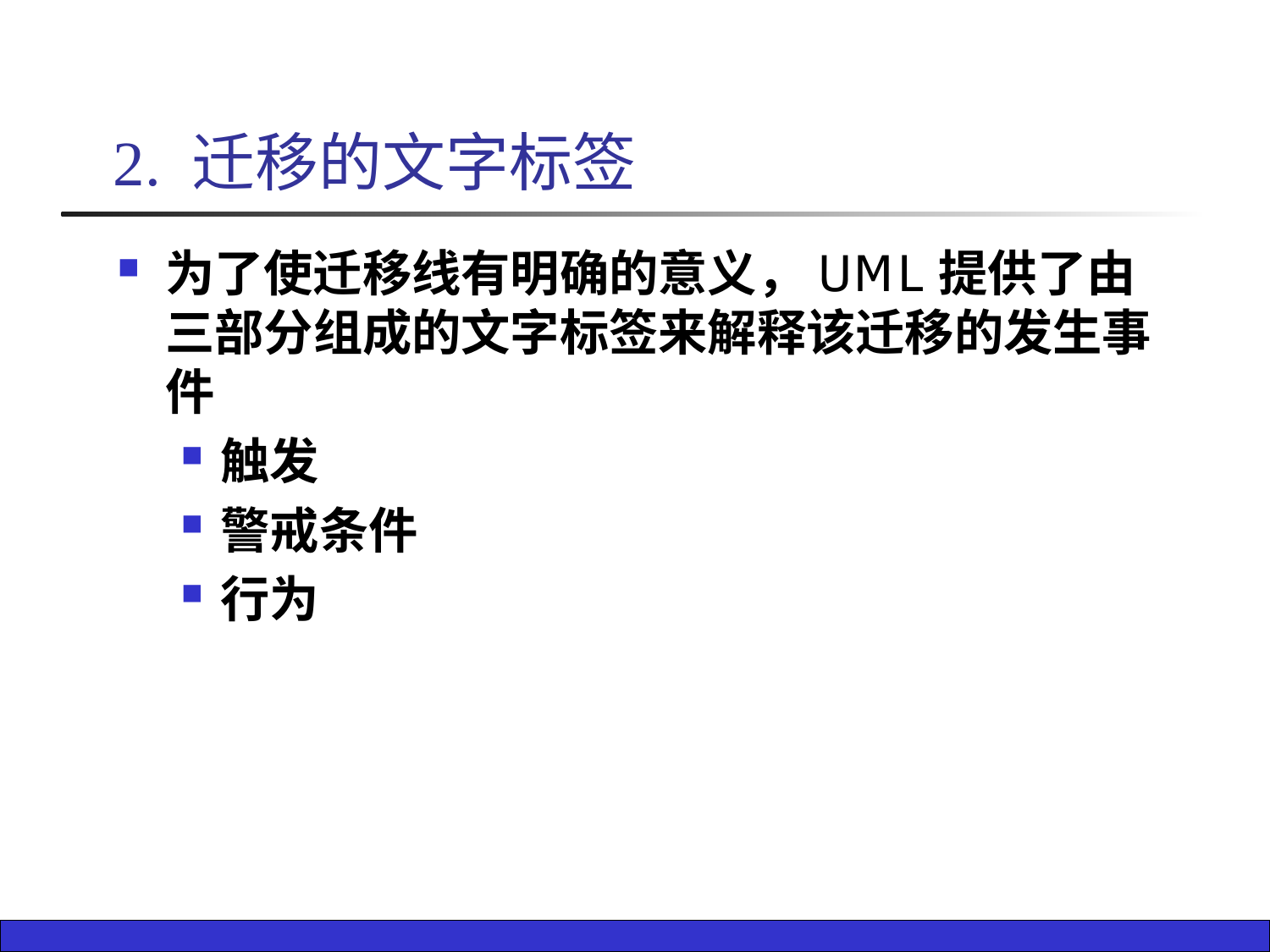

# 2. 迁移的文字标签
为了使迁移线有明确的意义，UML提供了由三部分组成的文字标签来解释该迁移的发生事件
触发
警戒条件
行为